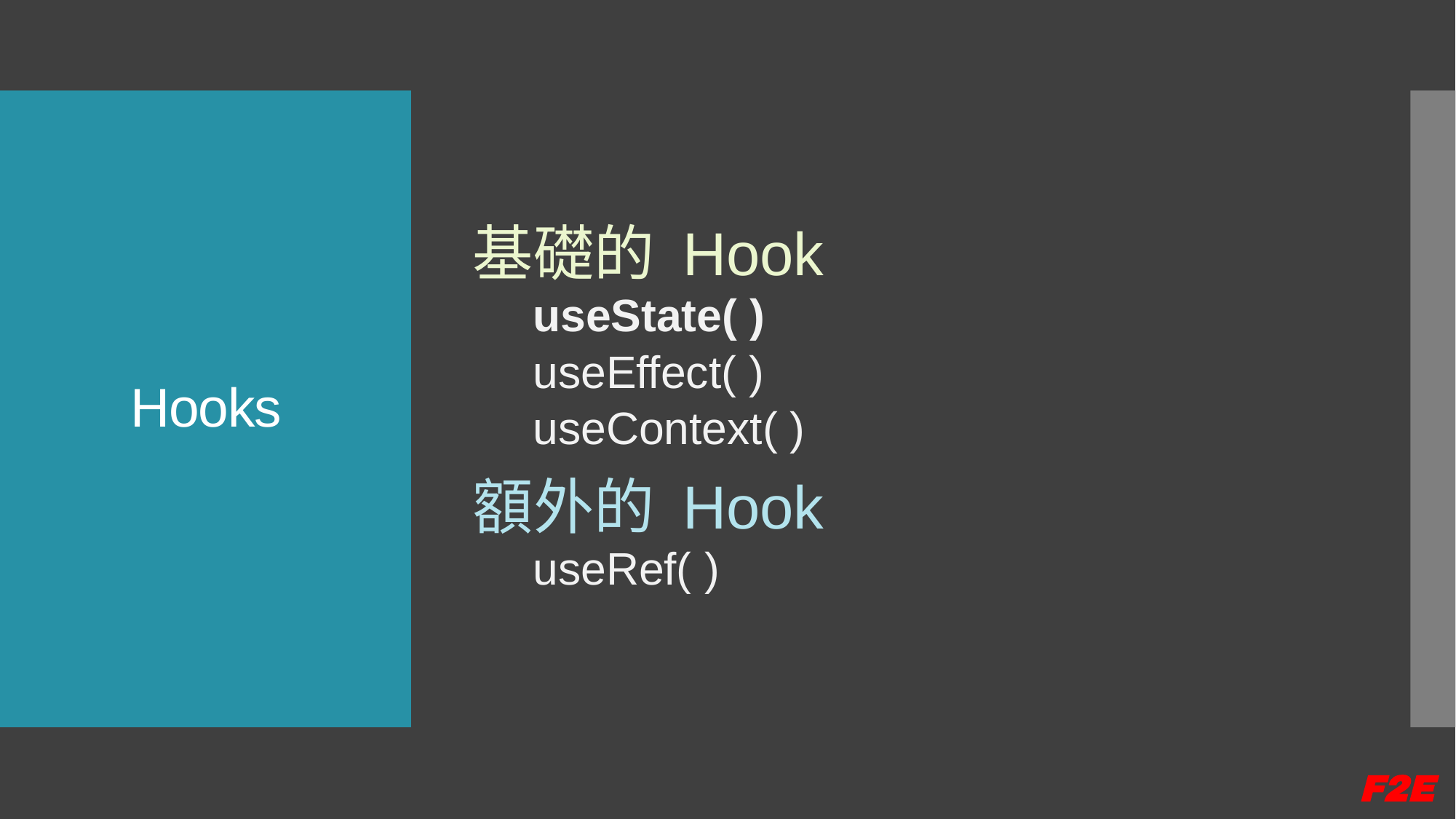

基礎的 Hook
useState( )
useEffect( )
useContext( )
額外的 Hook
useRef( )
# Hooks